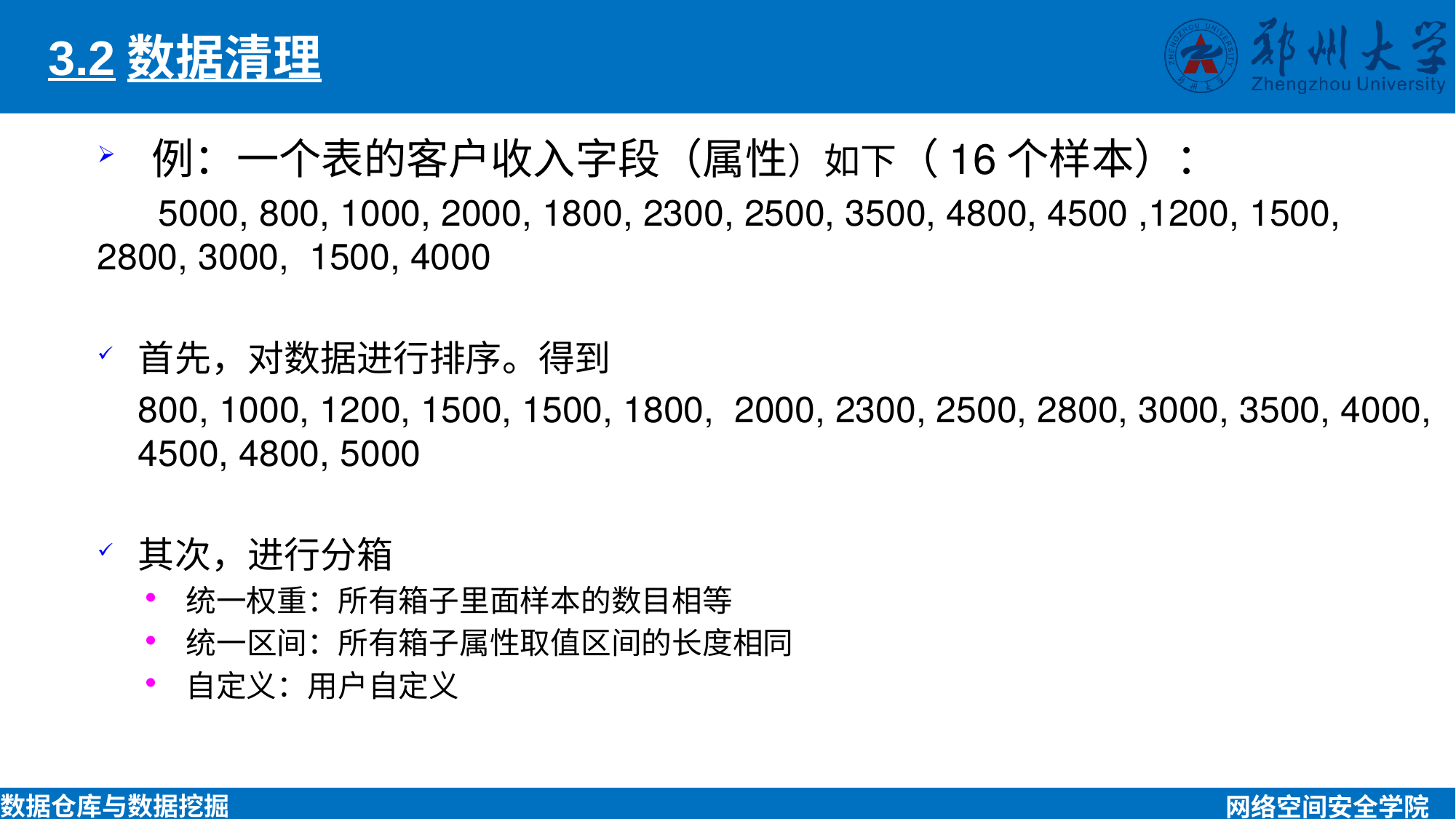

3.2数据清理
例：一个表的客户收入字段（属性）如下（16个样本）：
      5000, 800, 1000, 2000, 1800, 2300, 2500, 3500, 4800, 4500 ,1200, 1500, 2800, 3000,  1500, 4000

首先，对数据进行排序。得到
	800, 1000, 1200, 1500, 1500, 1800,  2000, 2300, 2500, 2800, 3000, 3500, 4000, 4500, 4800, 5000

其次，进行分箱
统一权重：所有箱子里面样本的数目相等
统一区间：所有箱子属性取值区间的长度相同
自定义：用户自定义